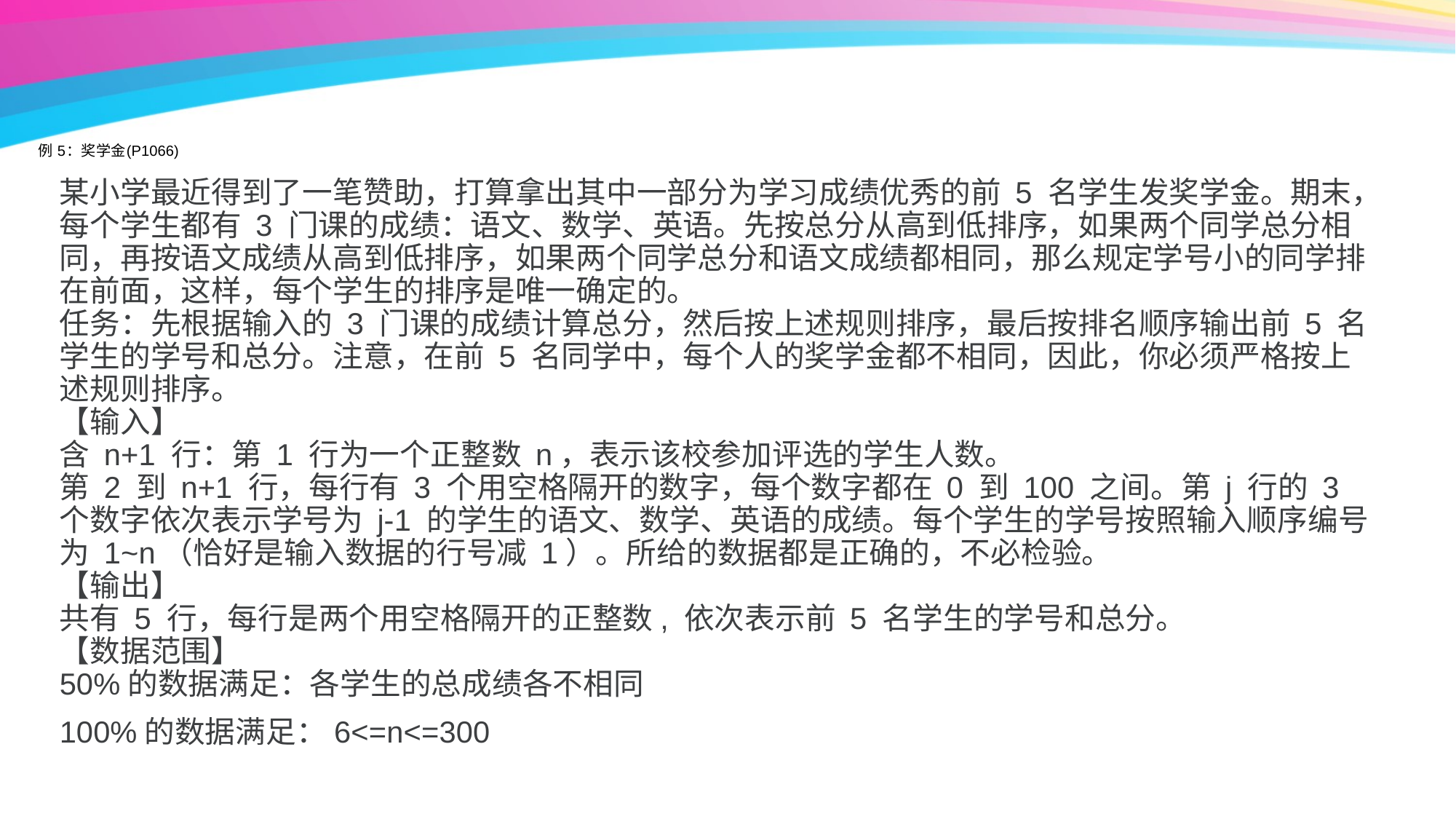

# 例 5：奖学金(P1066)
某小学最近得到了一笔赞助，打算拿出其中一部分为学习成绩优秀的前 5 名学生发奖学金。期末，每个学生都有 3 门课的成绩：语文、数学、英语。先按总分从高到低排序，如果两个同学总分相同，再按语文成绩从高到低排序，如果两个同学总分和语文成绩都相同，那么规定学号小的同学排在前面，这样，每个学生的排序是唯一确定的。
任务：先根据输入的 3 门课的成绩计算总分，然后按上述规则排序，最后按排名顺序输出前 5 名学生的学号和总分。注意，在前 5 名同学中，每个人的奖学金都不相同，因此，你必须严格按上述规则排序。
【输入】
含 n+1 行：第 1 行为一个正整数 n，表示该校参加评选的学生人数。
第 2 到 n+1 行，每行有 3 个用空格隔开的数字，每个数字都在 0 到 100 之间。第 j 行的 3 个数字依次表示学号为 j-1 的学生的语文、数学、英语的成绩。每个学生的学号按照输入顺序编号为 1~n（恰好是输入数据的行号减 1）。所给的数据都是正确的，不必检验。
【输出】
共有 5 行，每行是两个用空格隔开的正整数, 依次表示前 5 名学生的学号和总分。
【数据范围】
50%的数据满足：各学生的总成绩各不相同
100%的数据满足：6<=n<=300